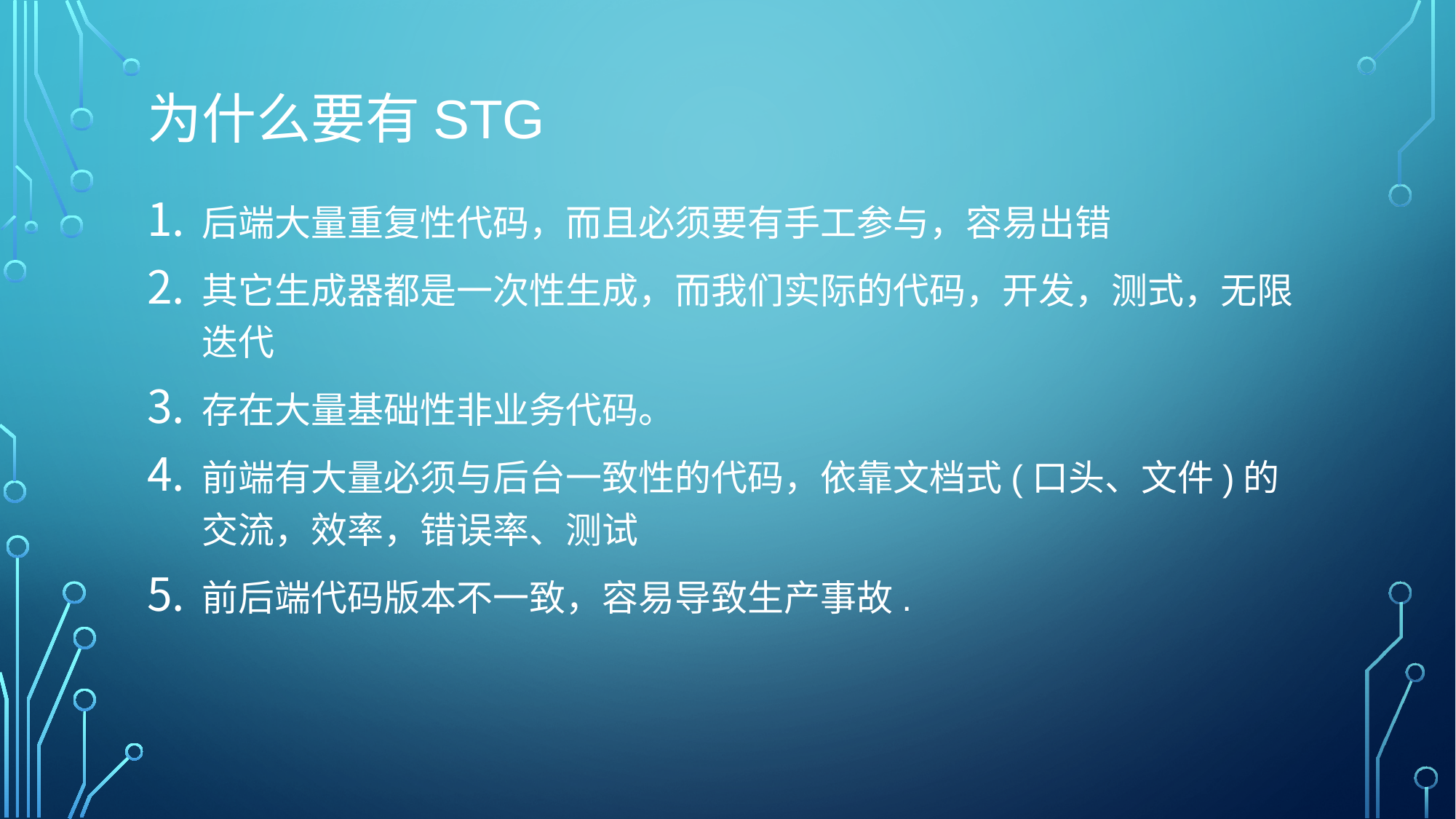

# 为什么要有stg
后端大量重复性代码，而且必须要有手工参与，容易出错
其它生成器都是一次性生成，而我们实际的代码，开发，测式，无限迭代
存在大量基础性非业务代码。
前端有大量必须与后台一致性的代码，依靠文档式(口头、文件)的交流，效率，错误率、测试
前后端代码版本不一致，容易导致生产事故.